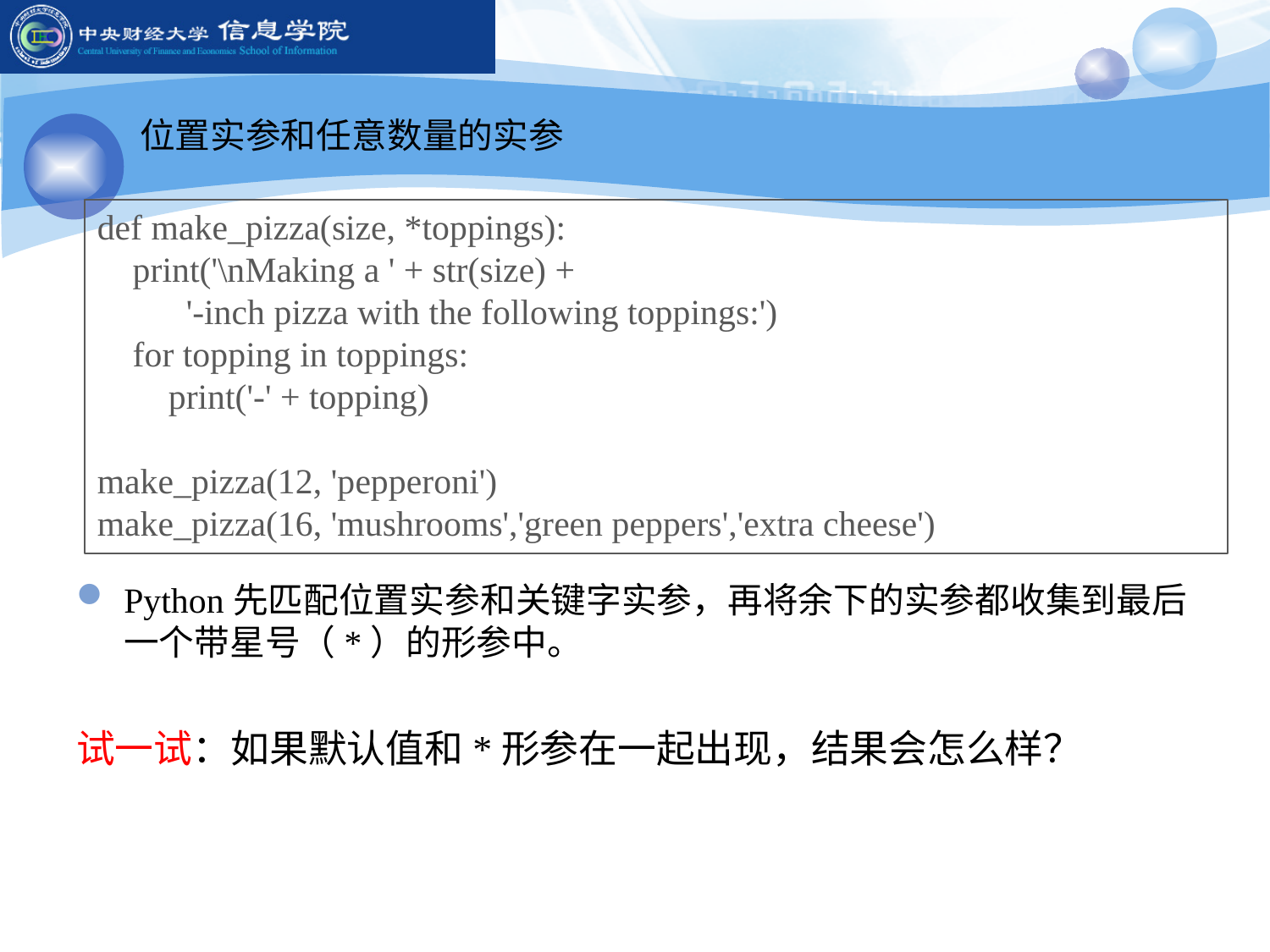

位置实参和任意数量的实参
def make_pizza(size, *toppings):
    print('\nMaking a ' + str(size) +
          '-inch pizza with the following toppings:')
    for topping in toppings:
        print('-' + topping)

make_pizza(12, 'pepperoni')
make_pizza(16, 'mushrooms','green peppers','extra cheese')
Python先匹配位置实参和关键字实参，再将余下的实参都收集到最后一个带星号（*）的形参中。

试一试：如果默认值和*形参在一起出现，结果会怎么样？